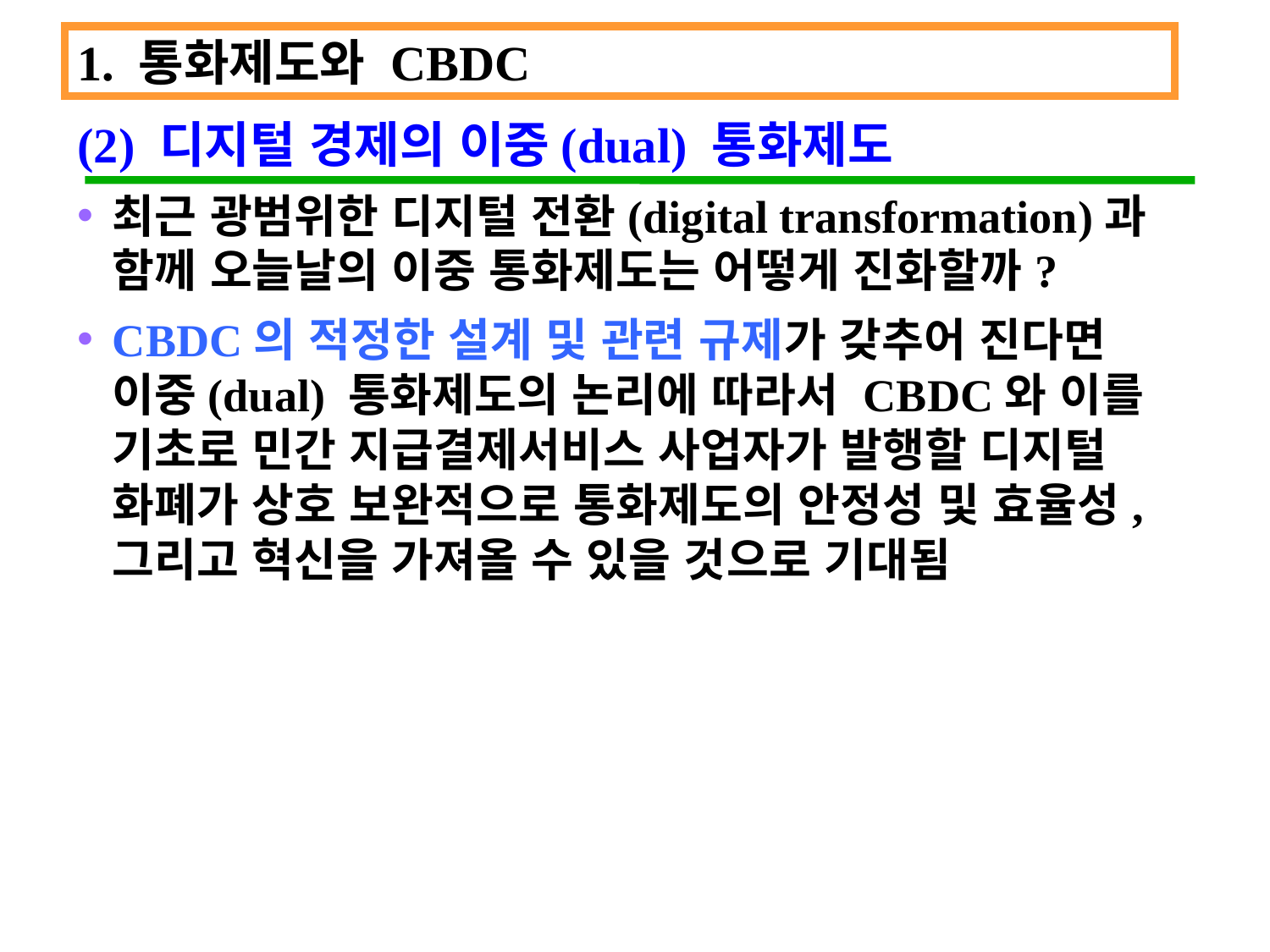

1. 통화제도와 CBDC
(2) 디지털 경제의 이중(dual) 통화제도
최근 광범위한 디지털 전환(digital transformation)과 함께 오늘날의 이중 통화제도는 어떻게 진화할까?
CBDC의 적정한 설계 및 관련 규제가 갖추어 진다면 이중(dual) 통화제도의 논리에 따라서 CBDC와 이를 기초로 민간 지급결제서비스 사업자가 발행할 디지털 화폐가 상호 보완적으로 통화제도의 안정성 및 효율성, 그리고 혁신을 가져올 수 있을 것으로 기대됨